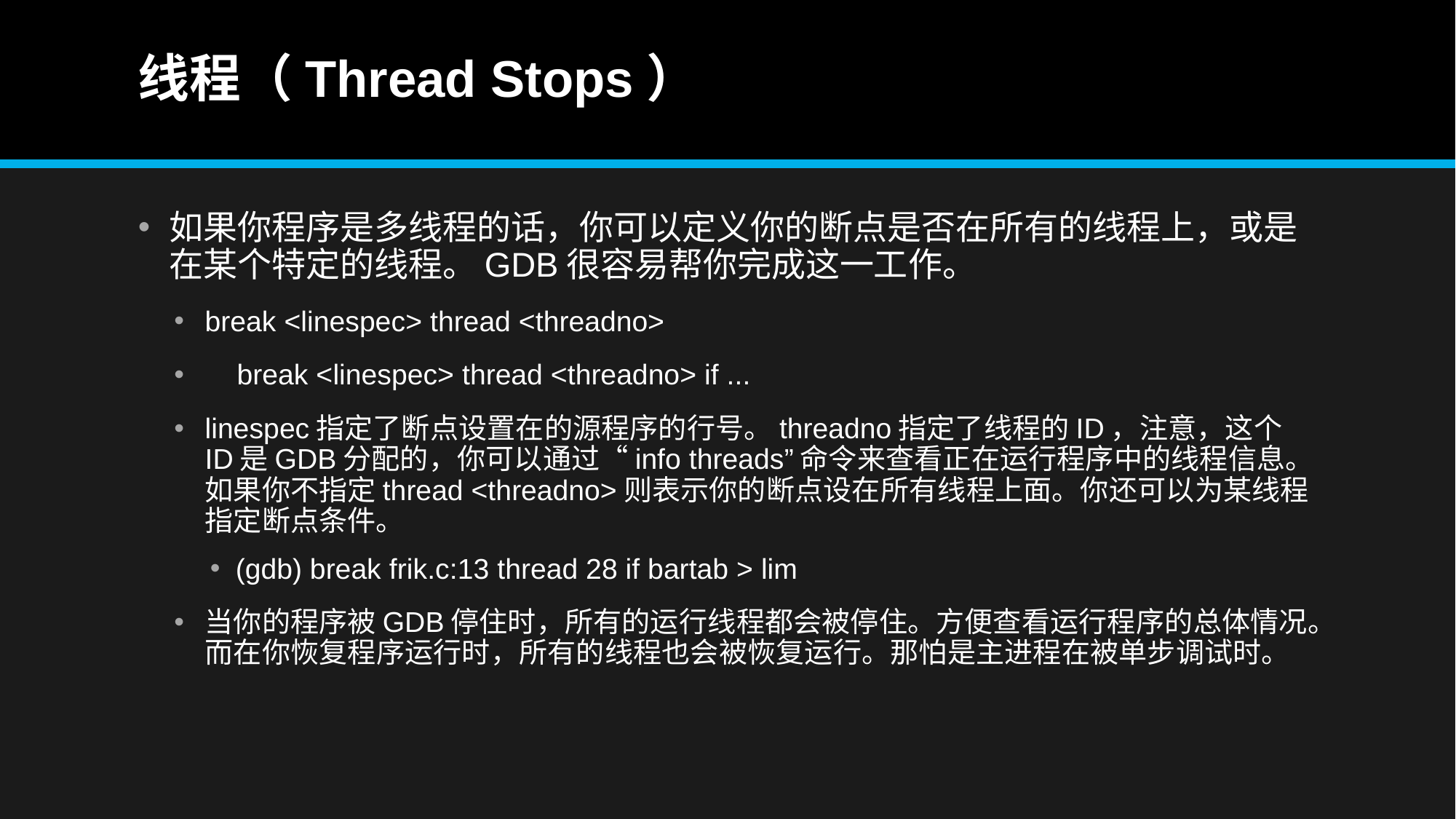

# 线程（Thread Stops）
如果你程序是多线程的话，你可以定义你的断点是否在所有的线程上，或是在某个特定的线程。GDB很容易帮你完成这一工作。
break <linespec> thread <threadno>
    break <linespec> thread <threadno> if ...
linespec指定了断点设置在的源程序的行号。threadno指定了线程的ID，注意，这个ID是GDB分配的，你可以通过“info threads”命令来查看正在运行程序中的线程信息。如果你不指定thread <threadno>则表示你的断点设在所有线程上面。你还可以为某线程指定断点条件。
(gdb) break frik.c:13 thread 28 if bartab > lim
当你的程序被GDB停住时，所有的运行线程都会被停住。方便查看运行程序的总体情况。而在你恢复程序运行时，所有的线程也会被恢复运行。那怕是主进程在被单步调试时。